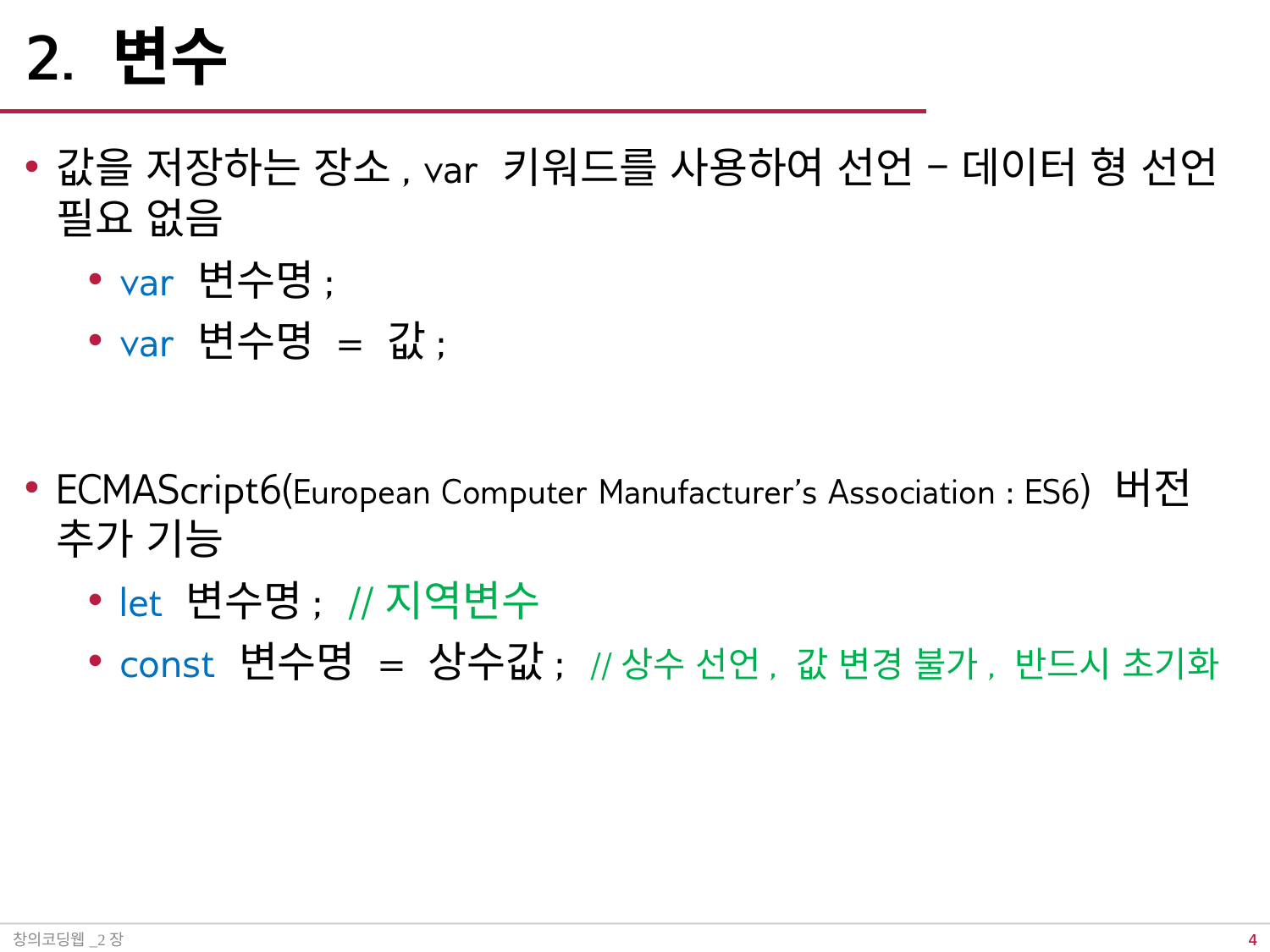

# 2. 변수
값을 저장하는 장소, var 키워드를 사용하여 선언 – 데이터 형 선언 필요 없음
var 변수명;
var 변수명 = 값;

ECMAScript6(European Computer Manufacturer’s Association : ES6) 버전 추가 기능
let 변수명;  //지역변수
const 변수명 = 상수값;  //상수 선언, 값 변경 불가, 반드시 초기화

창의코딩웹_2장
4